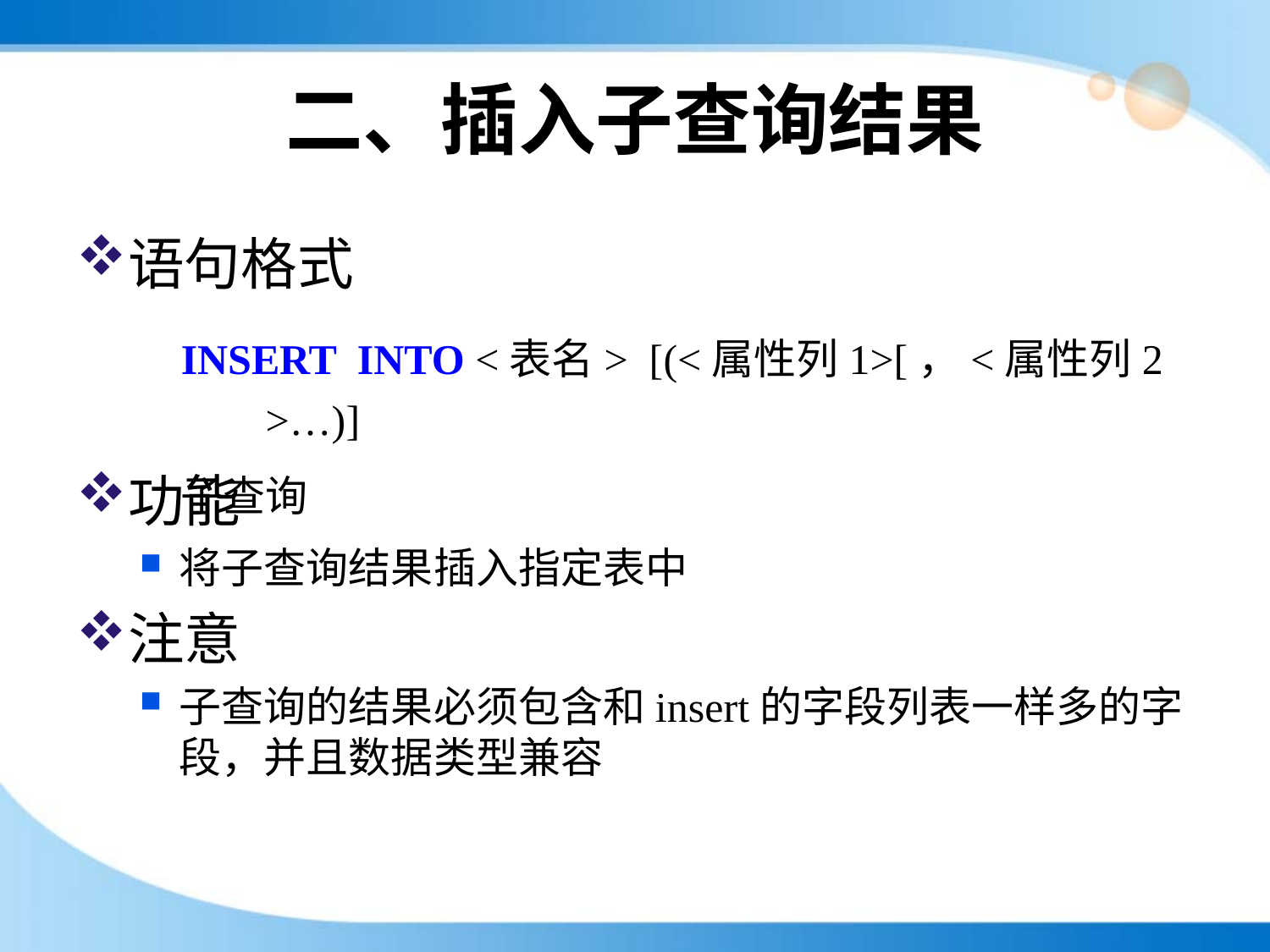

# 二、插入子查询结果
语句格式

功能
将子查询结果插入指定表中
注意
子查询的结果必须包含和insert的字段列表一样多的字段，并且数据类型兼容
INSERT  INTO <表名>  [(<属性列1>[，<属性列2 >…)]
子查询